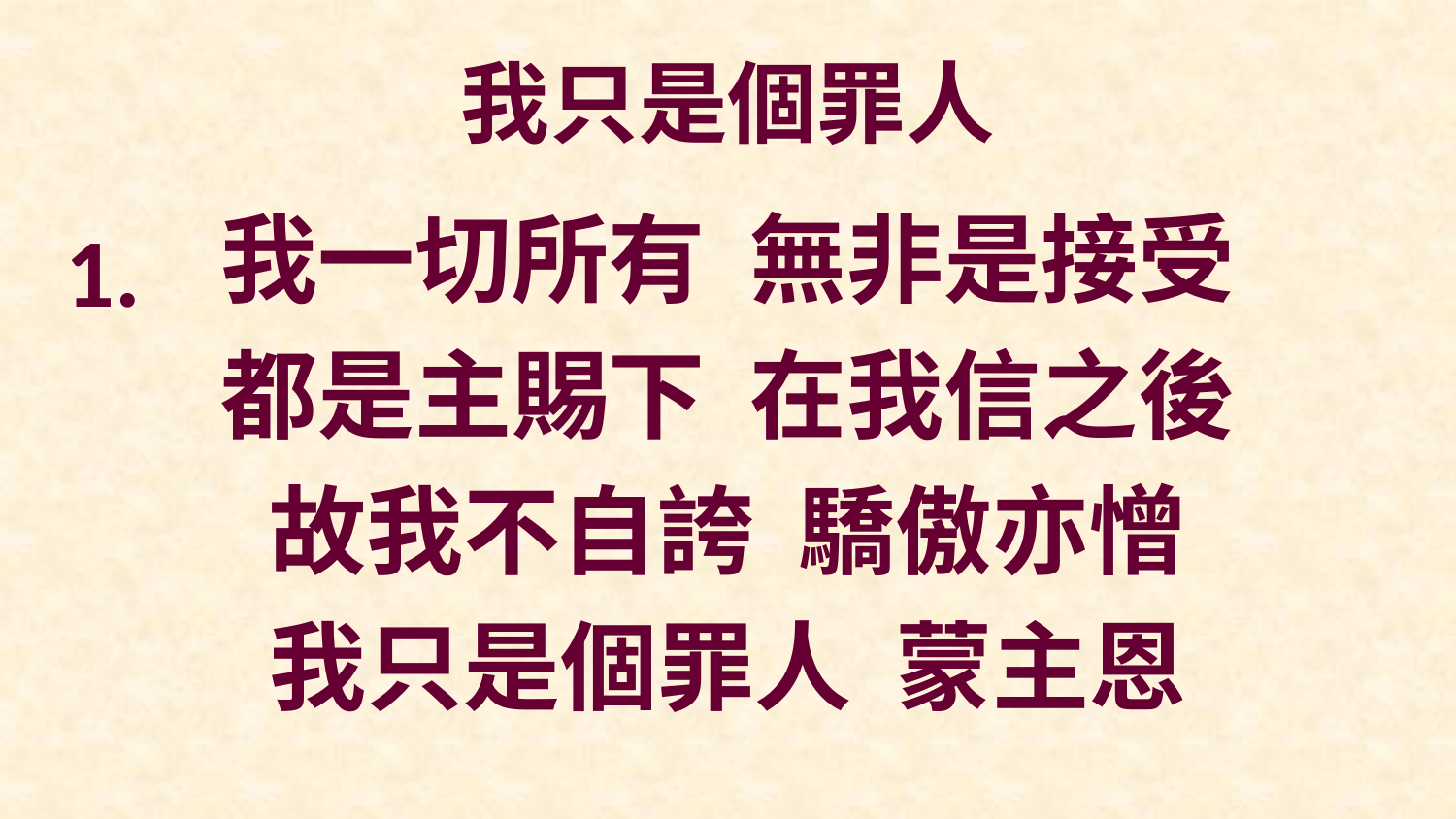

# 我只是個罪人
我一切所有  無非是接受
都是主賜下  在我信之後
故我不自誇  驕傲亦憎
我只是個罪人  蒙主恩
1.